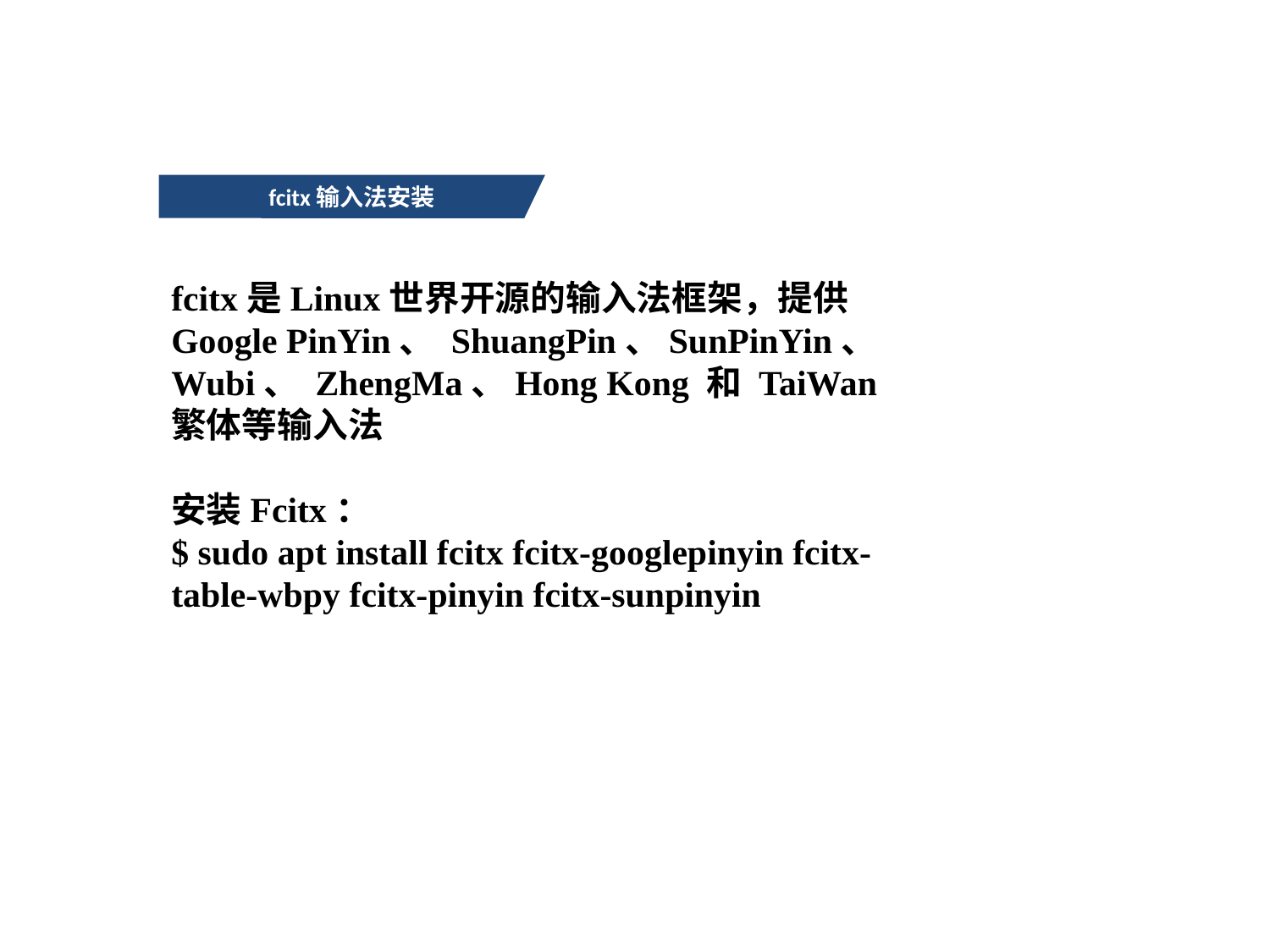

fcitx输入法安装
fcitx是Linux世界开源的输入法框架，提供 Google PinYin、 ShuangPin、SunPinYin、 Wubi、 ZhengMa、Hong Kong 和 TaiWan繁体等输入法

安装Fcitx：
$ sudo apt install fcitx fcitx-googlepinyin fcitx-table-wbpy fcitx-pinyin fcitx-sunpinyin